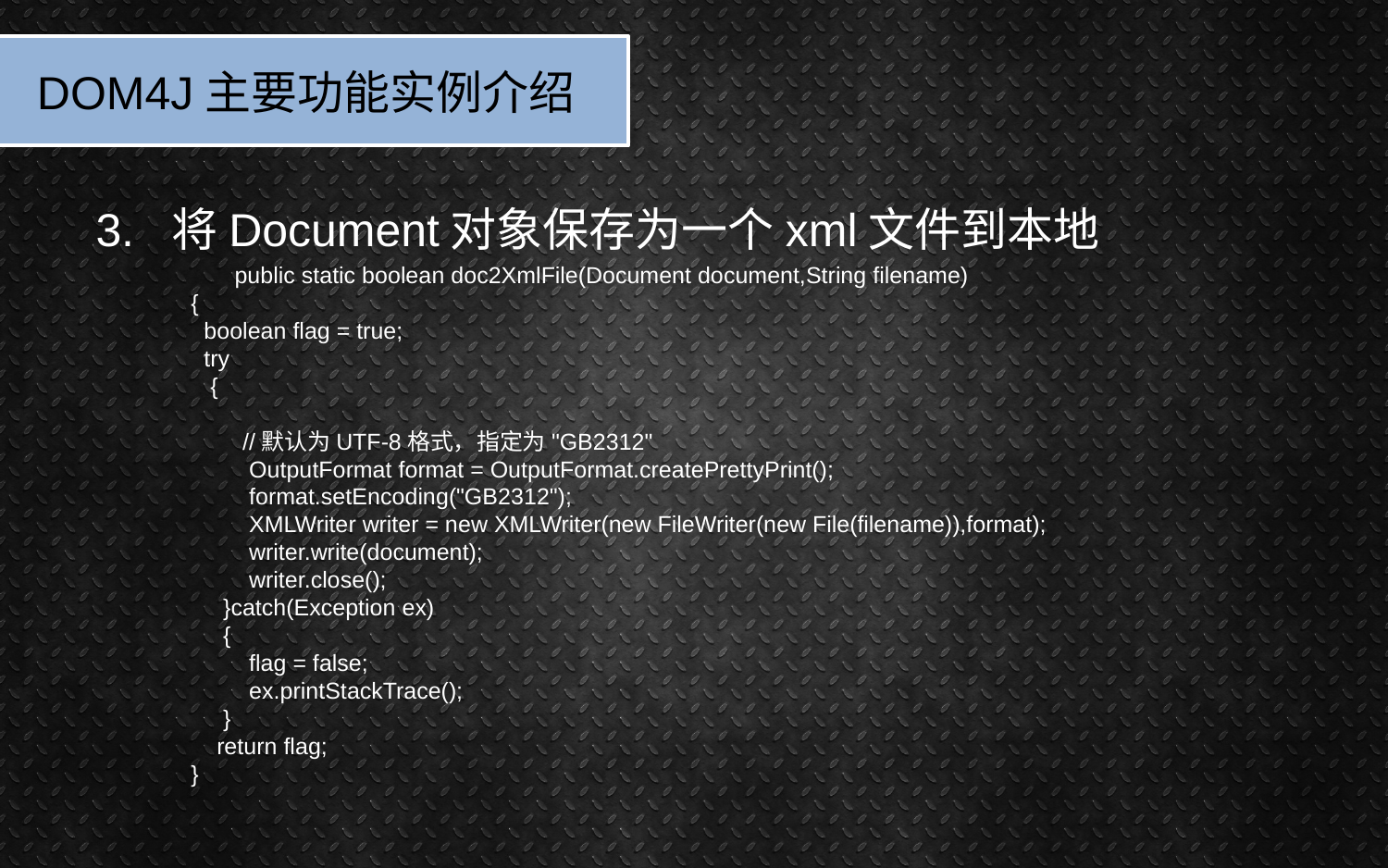

DOM4J主要功能实例介绍
3.  将Document对象保存为一个xml文件到本地
public static boolean doc2XmlFile(Document document,String filename)
    {
      boolean flag = true;
      try
       {
           
            //默认为UTF-8格式，指定为"GB2312"
             OutputFormat format = OutputFormat.createPrettyPrint();
             format.setEncoding("GB2312");
             XMLWriter writer = new XMLWriter(new FileWriter(new File(filename)),format);
             writer.write(document);
             writer.close();            
         }catch(Exception ex)
         {
             flag = false;
             ex.printStackTrace();
         }
        return flag;      
    }